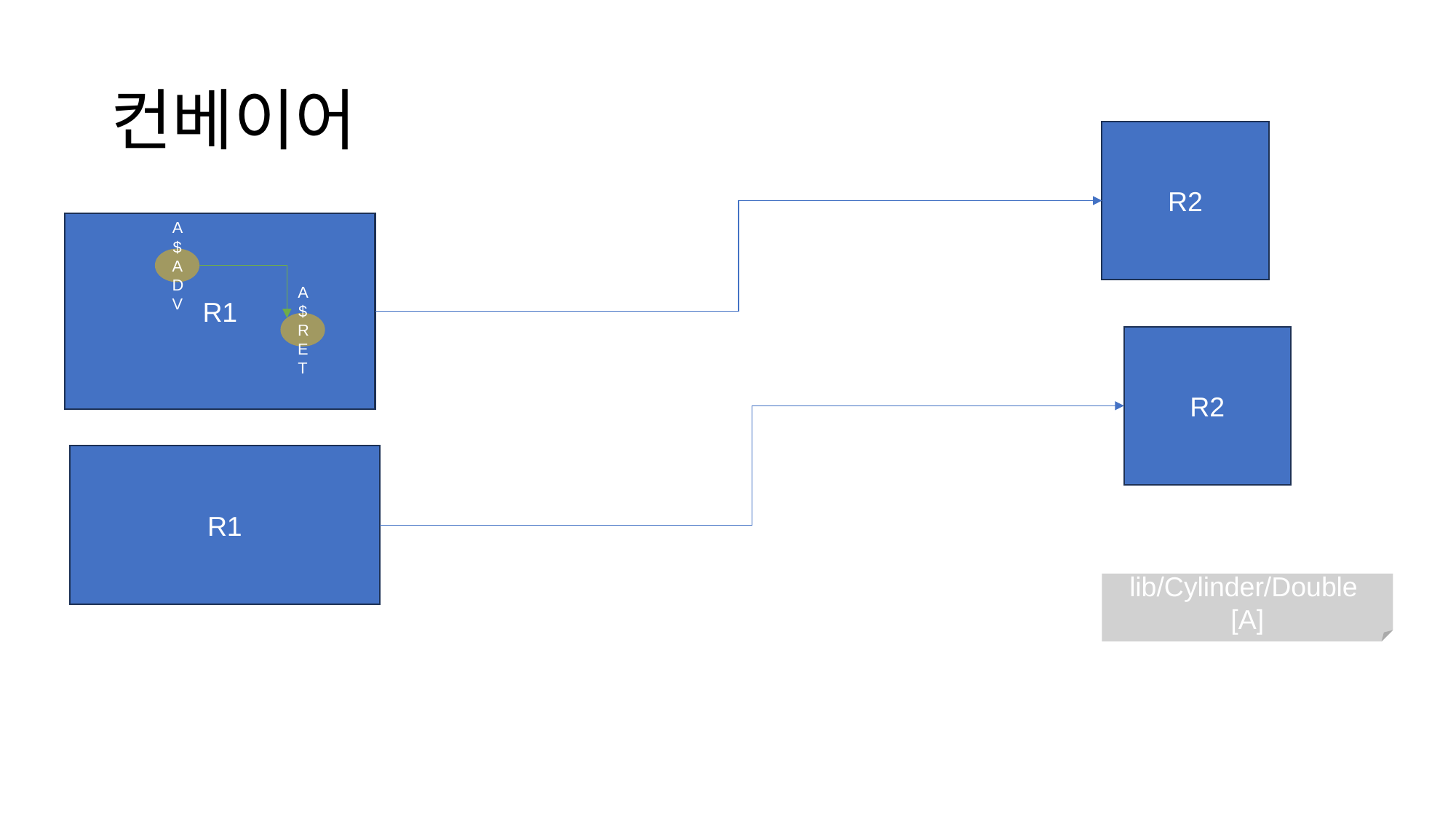

# 컨베이어
R2
R1
A $ADV
A $RET
R2
R1
lib/Cylinder/Double
[A]